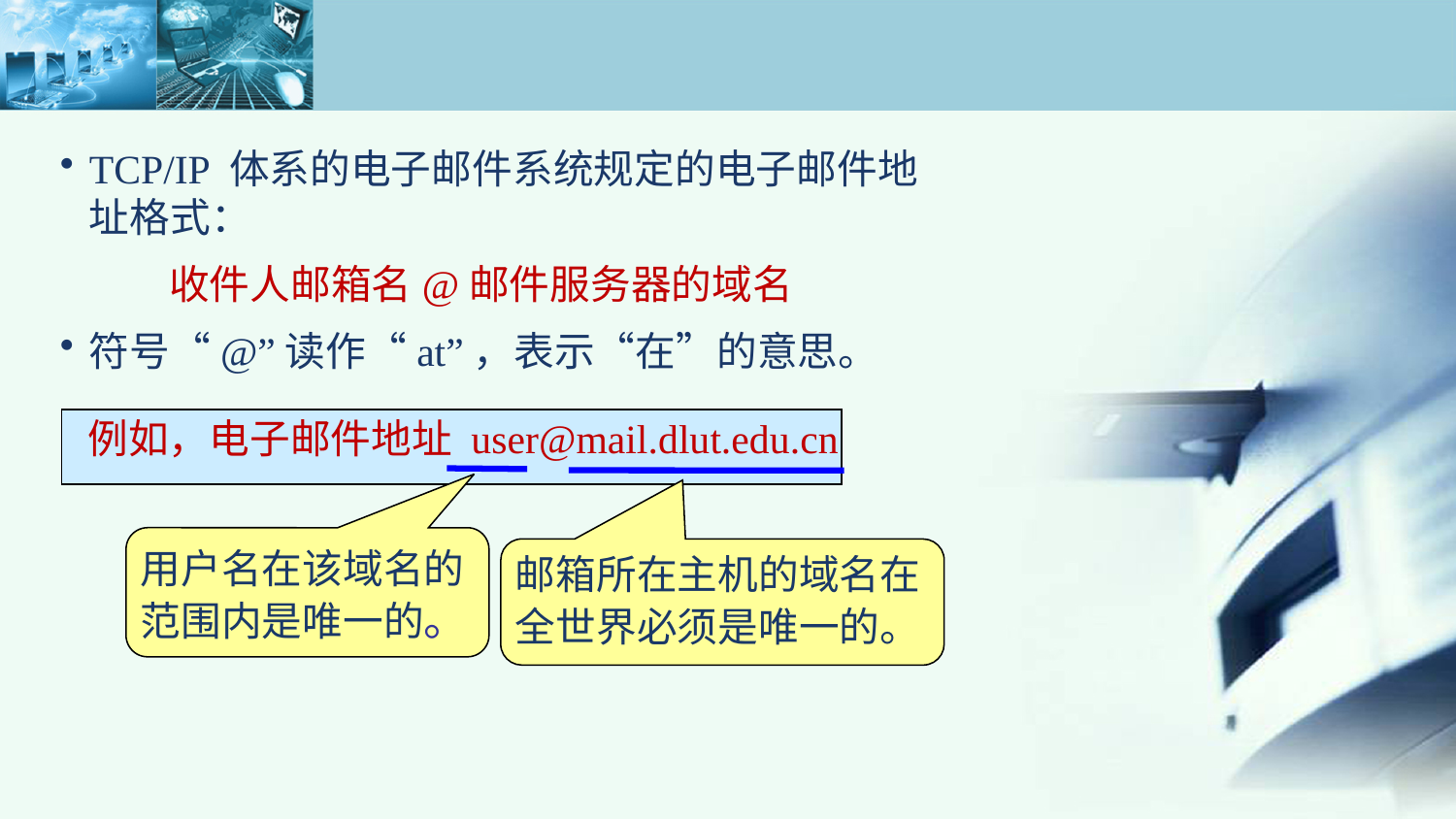

TCP/IP 体系的电子邮件系统规定的电子邮件地址格式：
  收件人邮箱名@邮件服务器的域名
符号“@”读作“at”，表示“在”的意思。

  例如，电子邮件地址 user@mail.dlut.edu.cn

用户名在该域名的范围内是唯一的。

邮箱所在主机的域名在
全世界必须是唯一的。